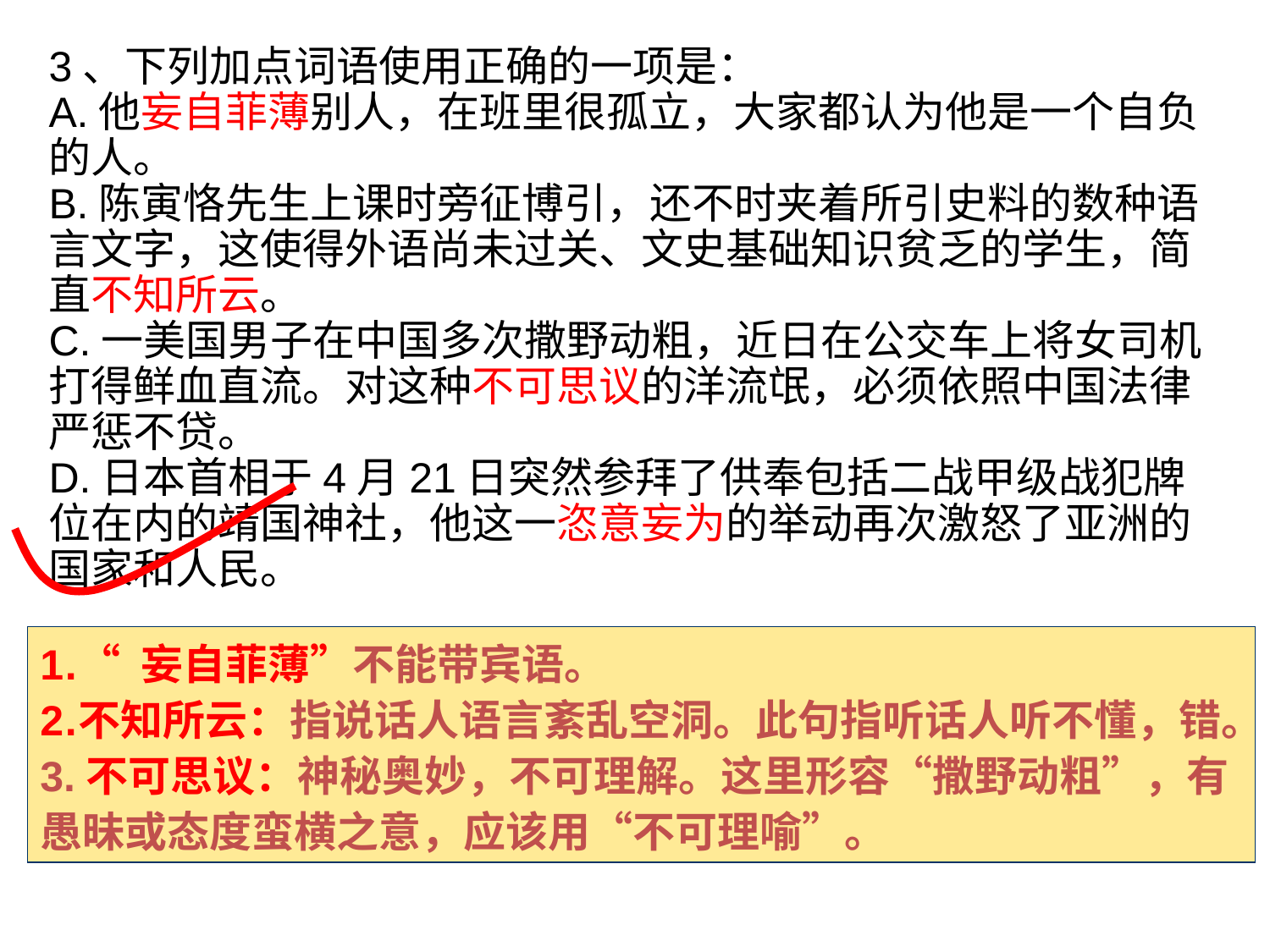

3、下列加点词语使用正确的一项是：
A.他妄自菲薄别人，在班里很孤立，大家都认为他是一个自负的人。
B.陈寅恪先生上课时旁征博引，还不时夹着所引史料的数种语言文字，这使得外语尚未过关、文史基础知识贫乏的学生，简直不知所云。
C.一美国男子在中国多次撒野动粗，近日在公交车上将女司机打得鲜血直流。对这种不可思议的洋流氓，必须依照中国法律严惩不贷。
D.日本首相于4月21日突然参拜了供奉包括二战甲级战犯牌位在内的靖国神社，他这一恣意妄为的举动再次激怒了亚洲的国家和人民。

“ 妄自菲薄”不能带宾语。
不知所云：指说话人语言紊乱空洞。此句指听话人听不懂，错。3.不可思议：神秘奥妙，不可理解。这里形容“撒野动粗”，有愚昧或态度蛮横之意，应该用“不可理喻”。